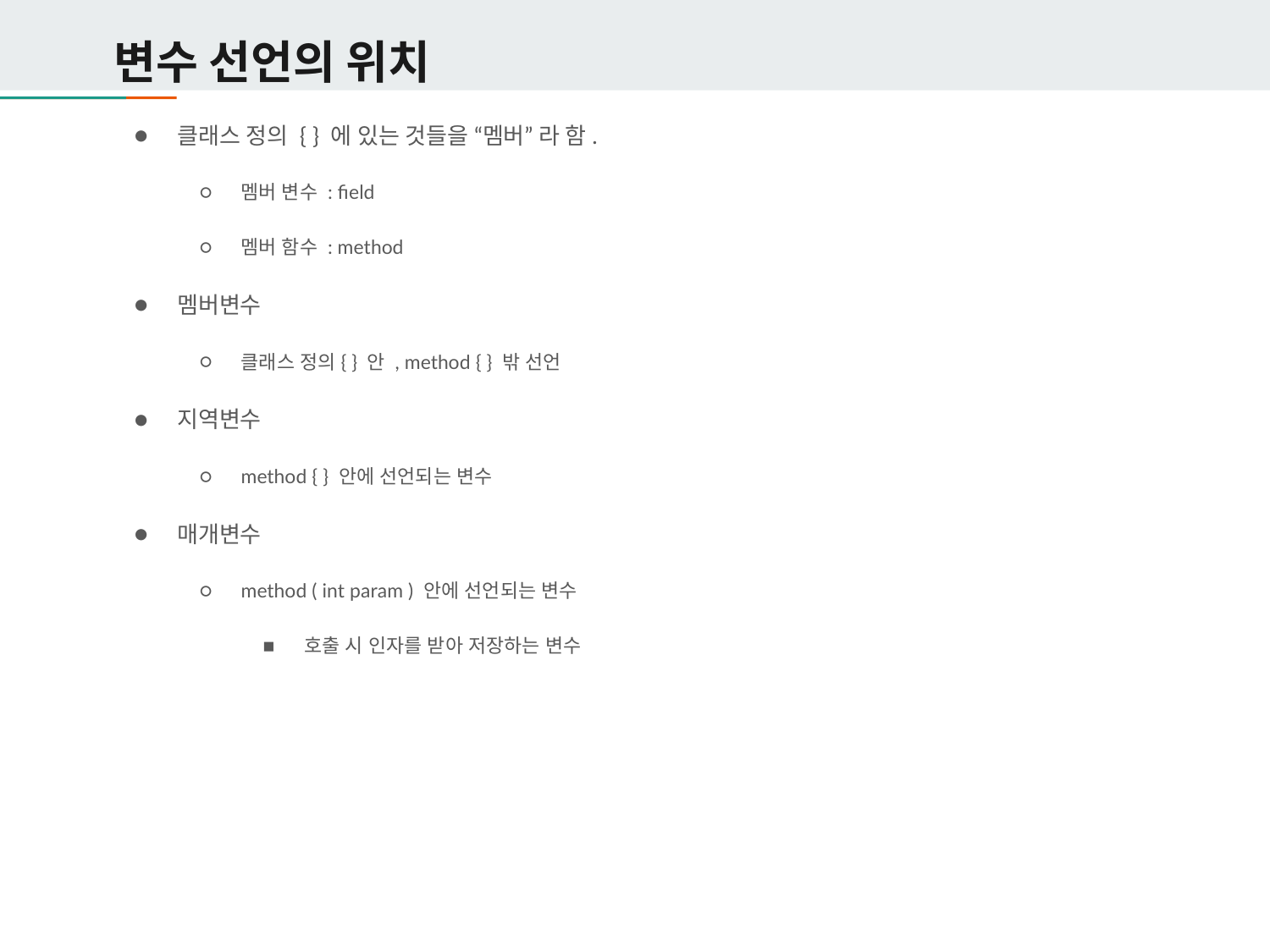

# 변수 선언의 위치
클래스 정의 { } 에 있는 것들을 “멤버” 라 함.
멤버 변수 : field
멤버 함수 : method
멤버변수
클래스 정의{ } 안 , method { } 밖 선언
지역변수
method { } 안에 선언되는 변수
매개변수
method ( int param ) 안에 선언되는 변수
호출 시 인자를 받아 저장하는 변수